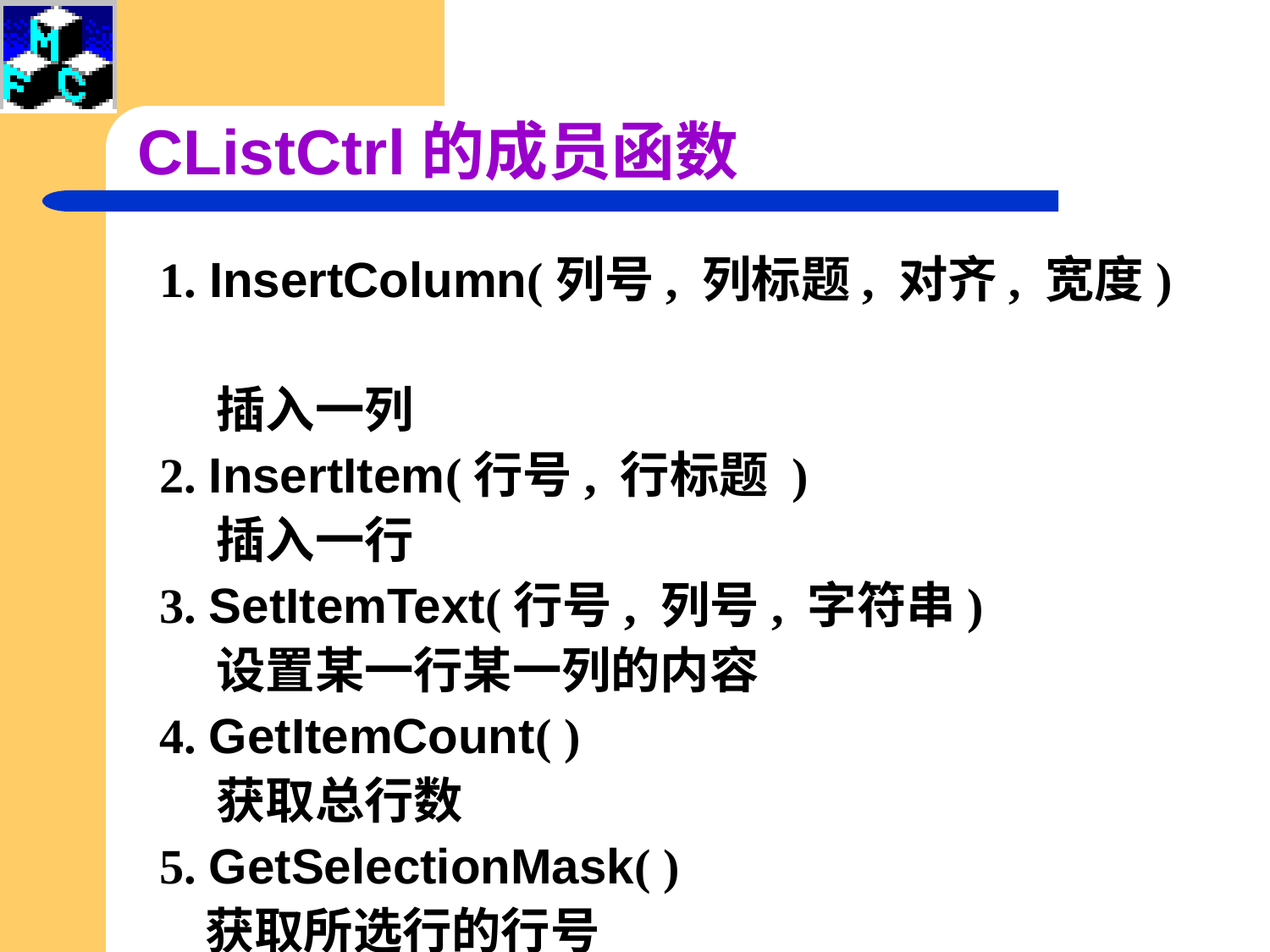

CListCtrl的成员函数
1. InsertColumn(列号, 列标题, 对齐, 宽度)
    插入一列
2. InsertItem(行号, 行标题 )
    插入一行
3. SetItemText(行号, 列号, 字符串)
    设置某一行某一列的内容
4. GetItemCount( )
    获取总行数
5. GetSelectionMask( )
   获取所选行的行号